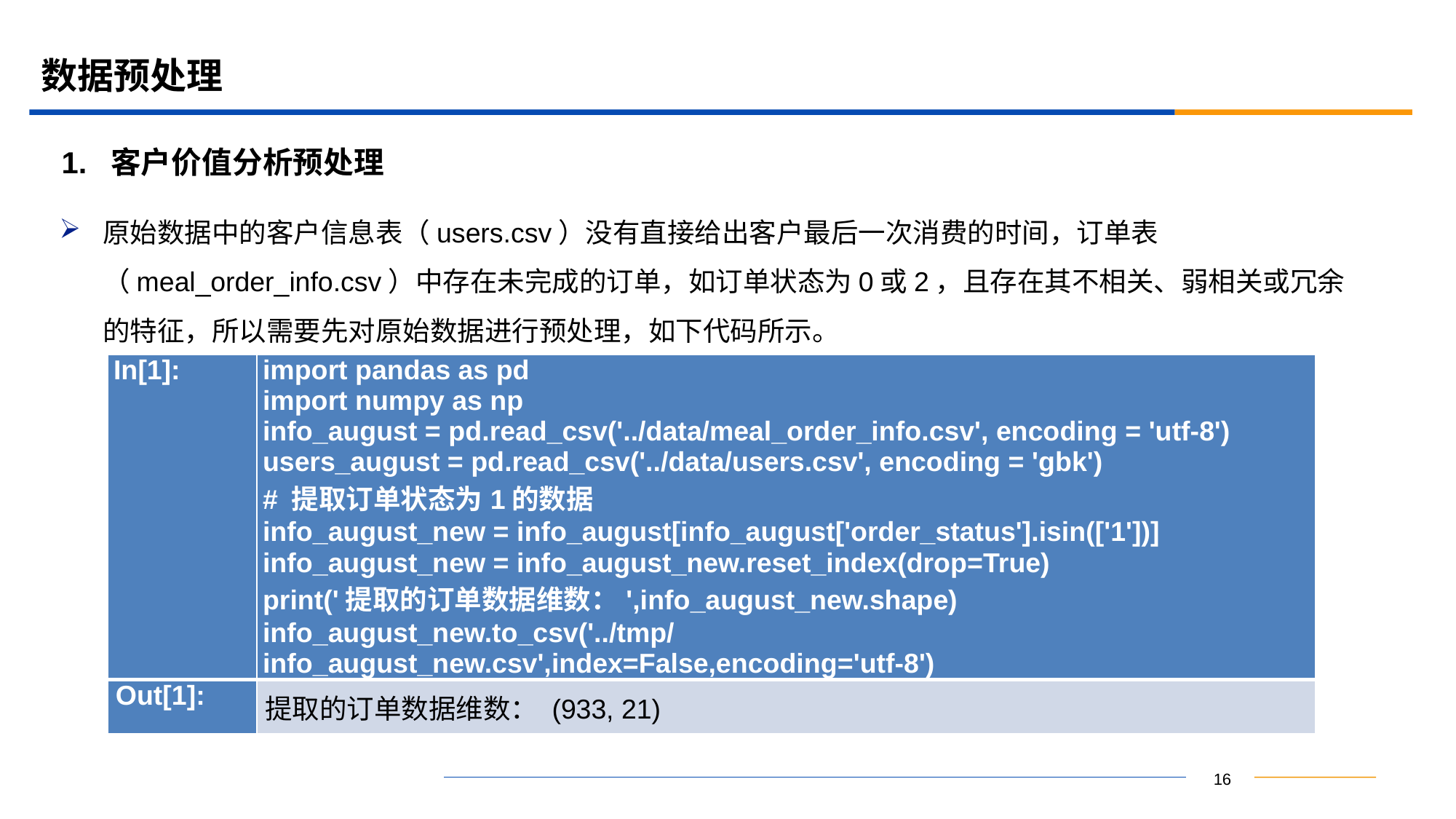

# 数据预处理
1.  客户价值分析预处理
原始数据中的客户信息表（users.csv）没有直接给出客户最后一次消费的时间，订单表（meal_order_info.csv）中存在未完成的订单，如订单状态为0或2，且存在其不相关、弱相关或冗余的特征，所以需要先对原始数据进行预处理，如下代码所示。
| In[1]: | import pandas as pd import numpy as np info\_august = pd.read\_csv('../data/meal\_order\_info.csv', encoding = 'utf-8') users\_august = pd.read\_csv('../data/users.csv', encoding = 'gbk') # 提取订单状态为1的数据 info\_august\_new = info\_august[info\_august['order\_status'].isin(['1'])] info\_august\_new = info\_august\_new.reset\_index(drop=True) print('提取的订单数据维数：',info\_august\_new.shape) info\_august\_new.to\_csv('../tmp/info\_august\_new.csv',index=False,encoding='utf-8') |
| --- | --- |
| Out[1]: | 提取的订单数据维数： (933, 21) |